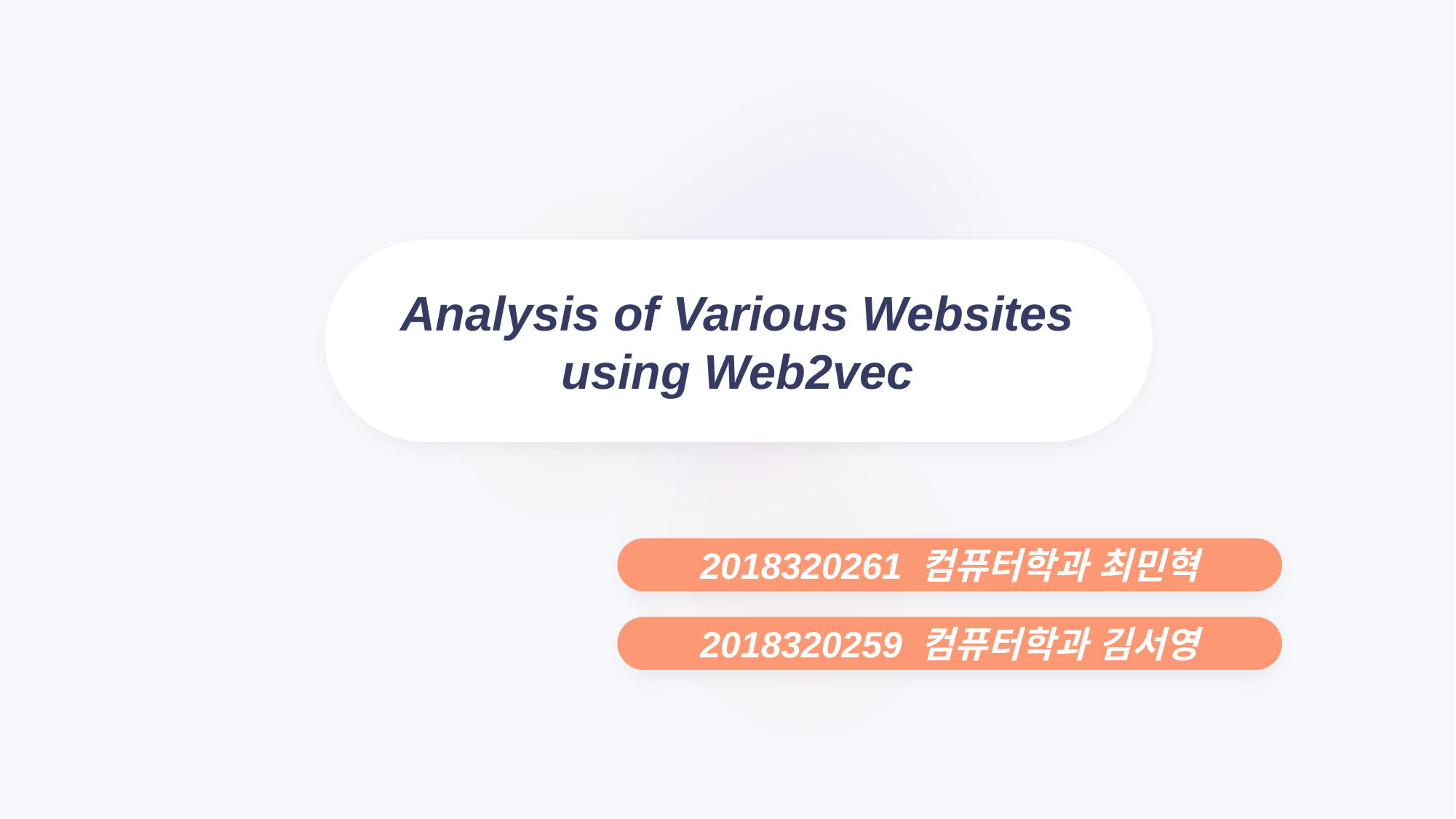

Analysis of Various Websites using Web2vec

2018320261 컴퓨터학과 최민혁
2018320259 컴퓨터학과 김서영